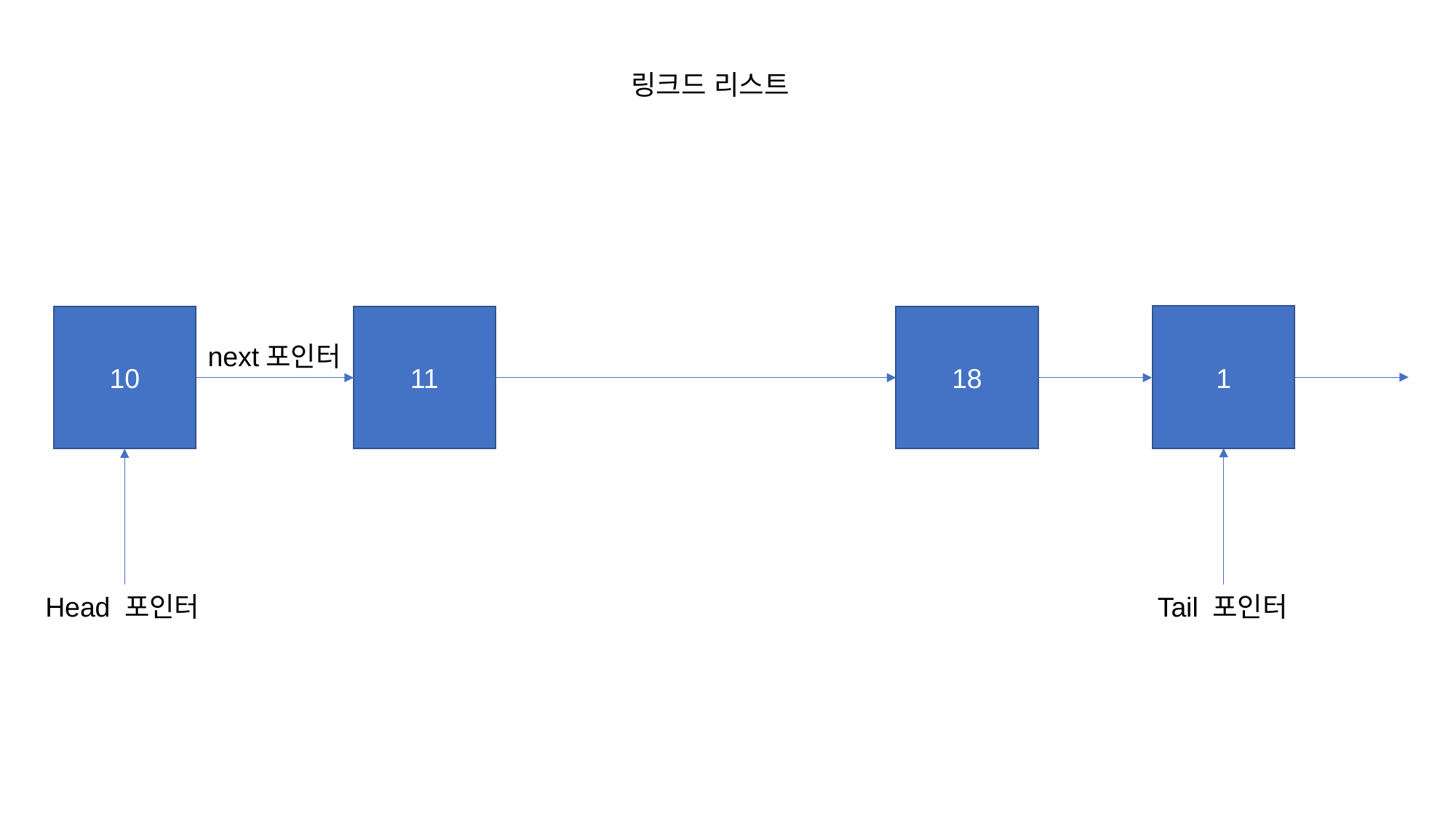

링크드 리스트
1
10
11
18
next포인터
Head 포인터
Tail 포인터